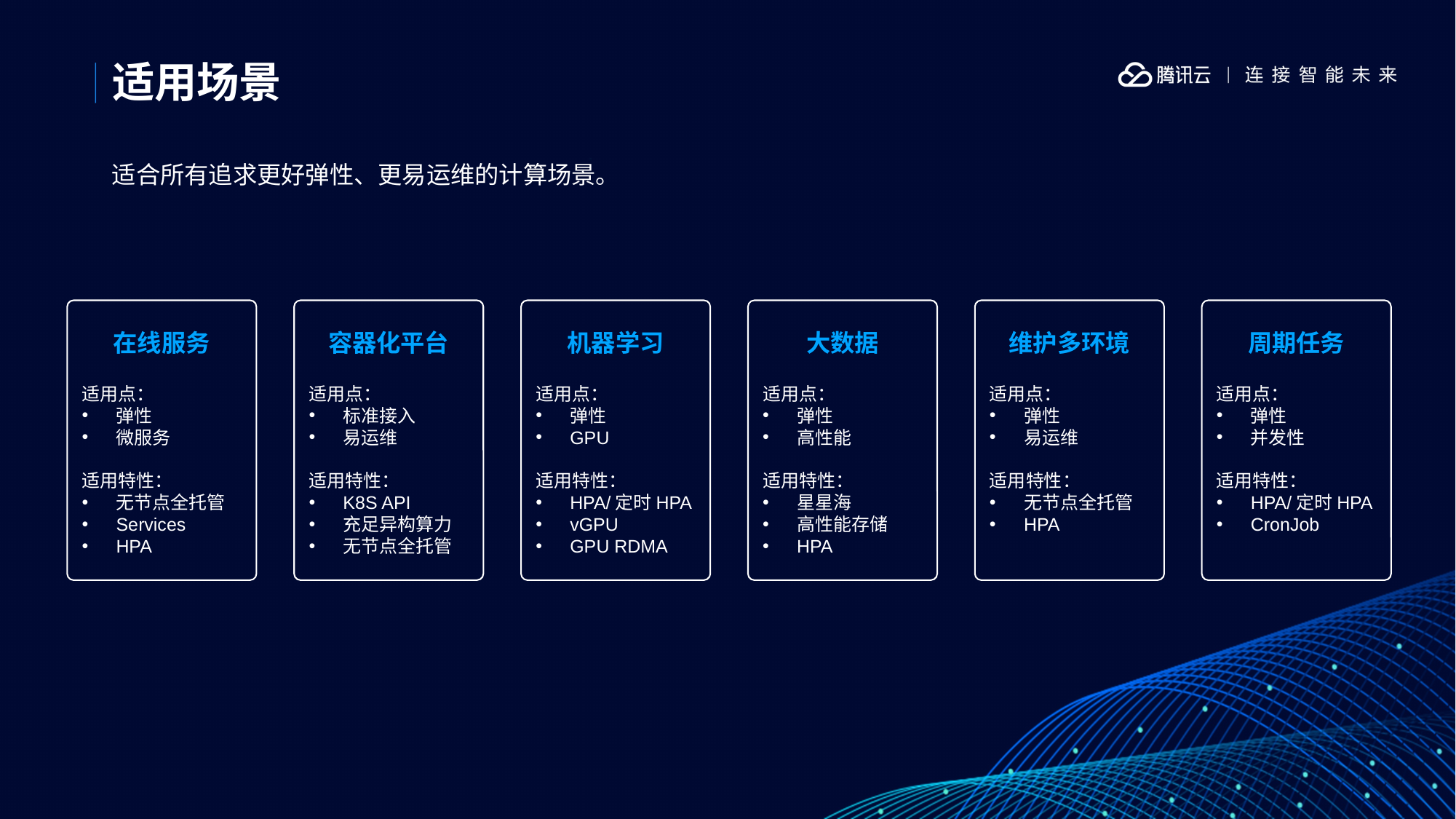

适用场景
适合所有追求更好弹性、更易运维的计算场景。
在线服务

适用点：
弹性
微服务

适用特性：
无节点全托管
Services
HPA

容器化平台

适用点：
标准接入
易运维

适用特性：
K8S API
充足异构算力
无节点全托管

机器学习

适用点：
弹性
GPU

适用特性：
HPA/定时HPA
vGPU
GPU RDMA

大数据

适用点：
弹性
高性能

适用特性：
星星海
高性能存储
HPA

维护多环境

适用点：
弹性
易运维

适用特性：
无节点全托管
HPA

周期任务

适用点：
弹性
并发性

适用特性：
HPA/定时HPA
CronJob